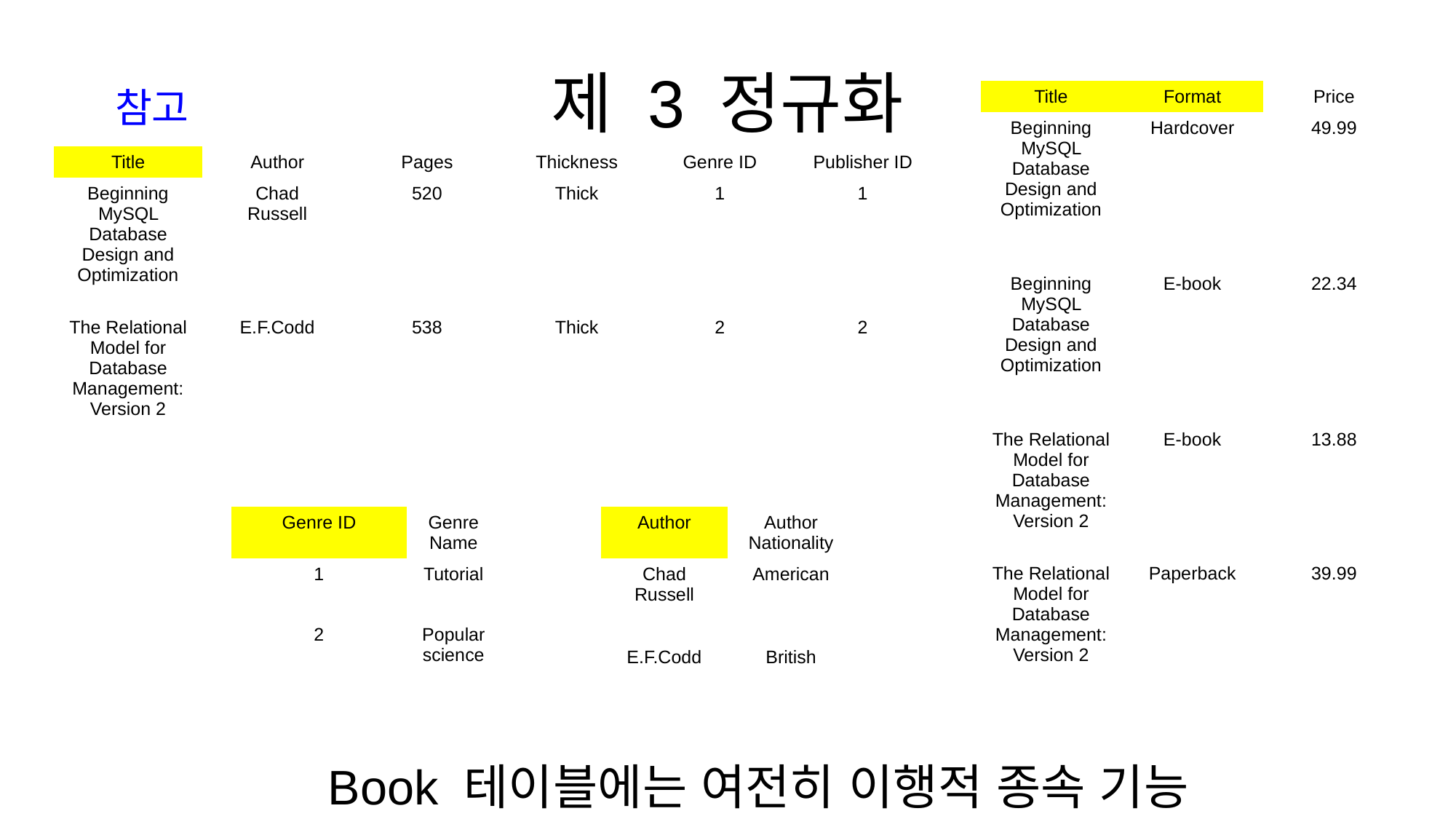

# 제 3 정규화
참고
| Title | Format | Price |
| --- | --- | --- |
| Beginning MySQL Database Design and Optimization | Hardcover | 49.99 |
| Beginning MySQL Database Design and Optimization | E-book | 22.34 |
| The Relational Model for Database Management: Version 2 | E-book | 13.88 |
| The Relational Model for Database Management: Version 2 | Paperback | 39.99 |
| Title | Author | Pages | Thickness | Genre ID | Publisher ID |
| --- | --- | --- | --- | --- | --- |
| Beginning MySQL Database Design and Optimization | Chad Russell | 520 | Thick | 1 | 1 |
| The Relational Model for Database Management: Version 2 | E.F.Codd | 538 | Thick | 2 | 2 |
| Genre ID | Genre Name |
| --- | --- |
| 1 | Tutorial |
| 2 | Popular science |
| Author | Author Nationality |
| --- | --- |
| Chad Russell | American |
| E.F.Codd | British |
Book 테이블에는 여전히 이행적 종속 기능 존재